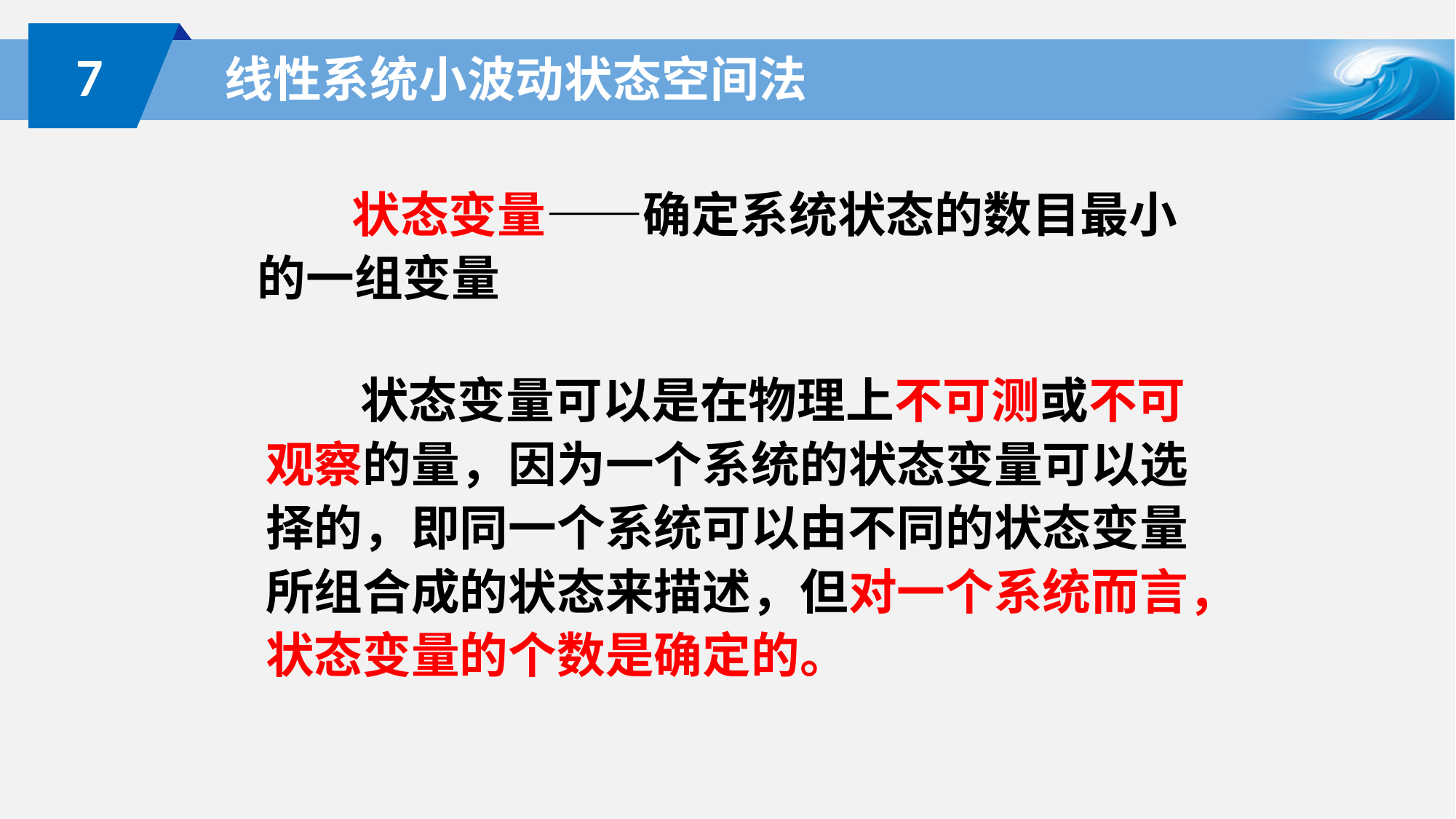

7
# 线性系统小波动状态空间法
状态变量——确定系统状态的数目最小的一组变量
状态变量可以是在物理上不可测或不可观察的量，因为一个系统的状态变量可以选择的，即同一个系统可以由不同的状态变量所组合成的状态来描述，但对一个系统而言，状态变量的个数是确定的。